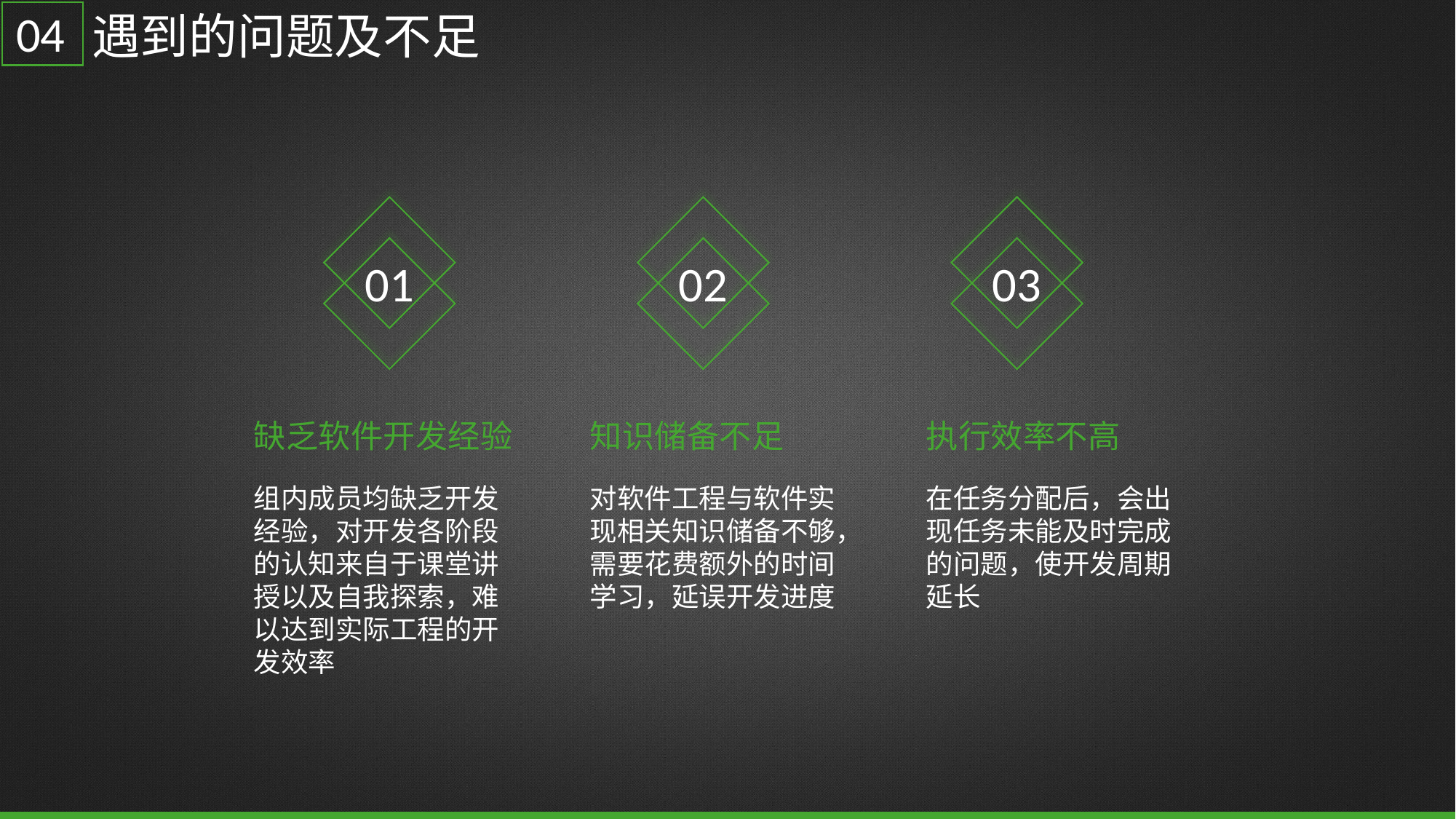

04
遇到的问题及不足

01
02
03
缺乏软件开发经验
组内成员均缺乏开发经验，对开发各阶段的认知来自于课堂讲授以及自我探索，难以达到实际工程的开发效率
知识储备不足
对软件工程与软件实现相关知识储备不够，需要花费额外的时间学习，延误开发进度
执行效率不高
在任务分配后，会出现任务未能及时完成的问题，使开发周期延长